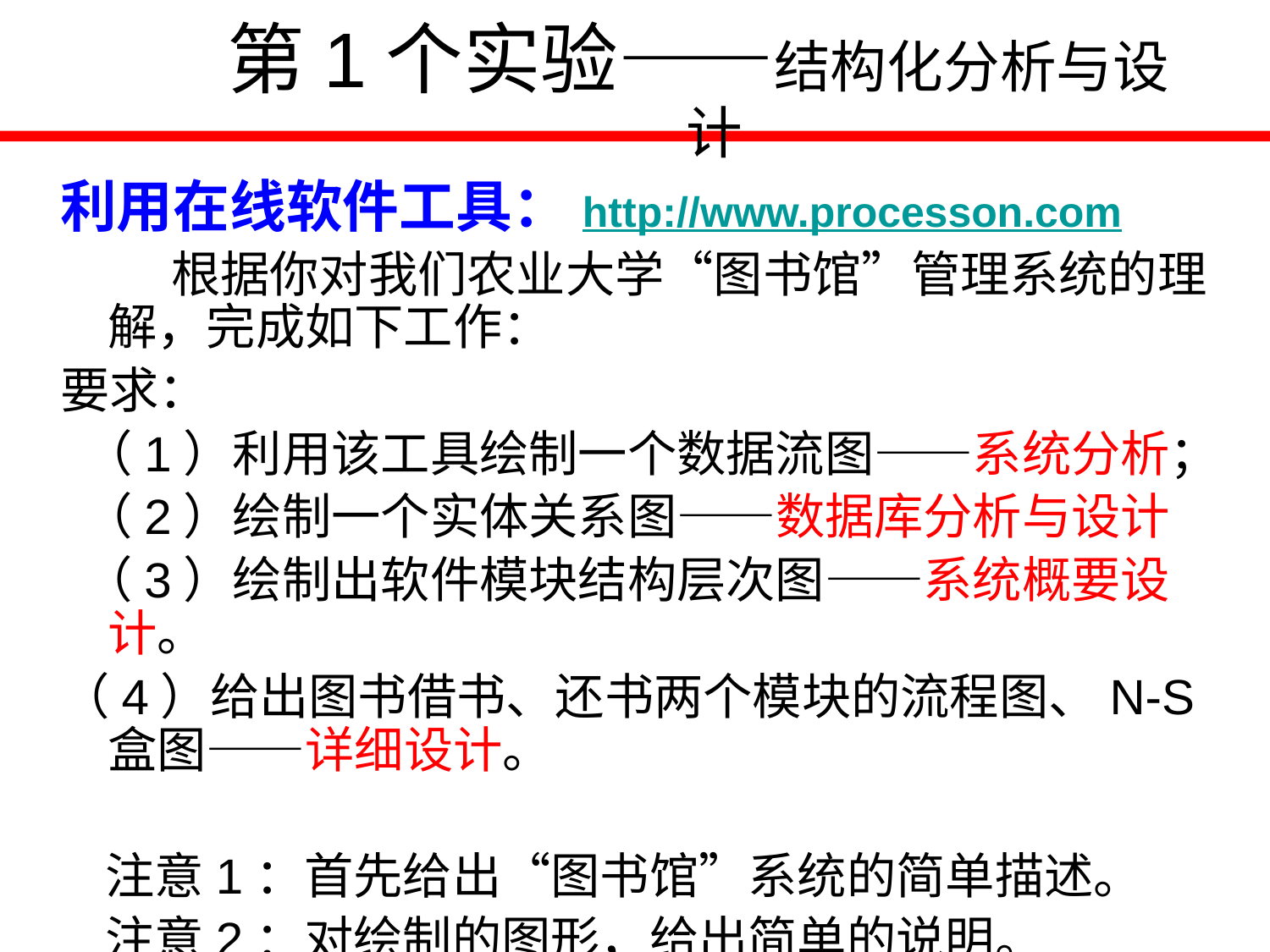

# 第1个实验——结构化分析与设计

利用在线软件工具：http://www.processon.com
         根据你对我们农业大学“图书馆”管理系统的理解，完成如下工作：
要求：
 （1）利用该工具绘制一个数据流图——系统分析；
 （2）绘制一个实体关系图——数据库分析与设计
 （3）绘制出软件模块结构层次图——系统概要设计。
（4）给出图书借书、还书两个模块的流程图、N-S盒图——详细设计。

   注意1：首先给出“图书馆”系统的简单描述。
   注意2：对绘制的图形，给出简单的说明。